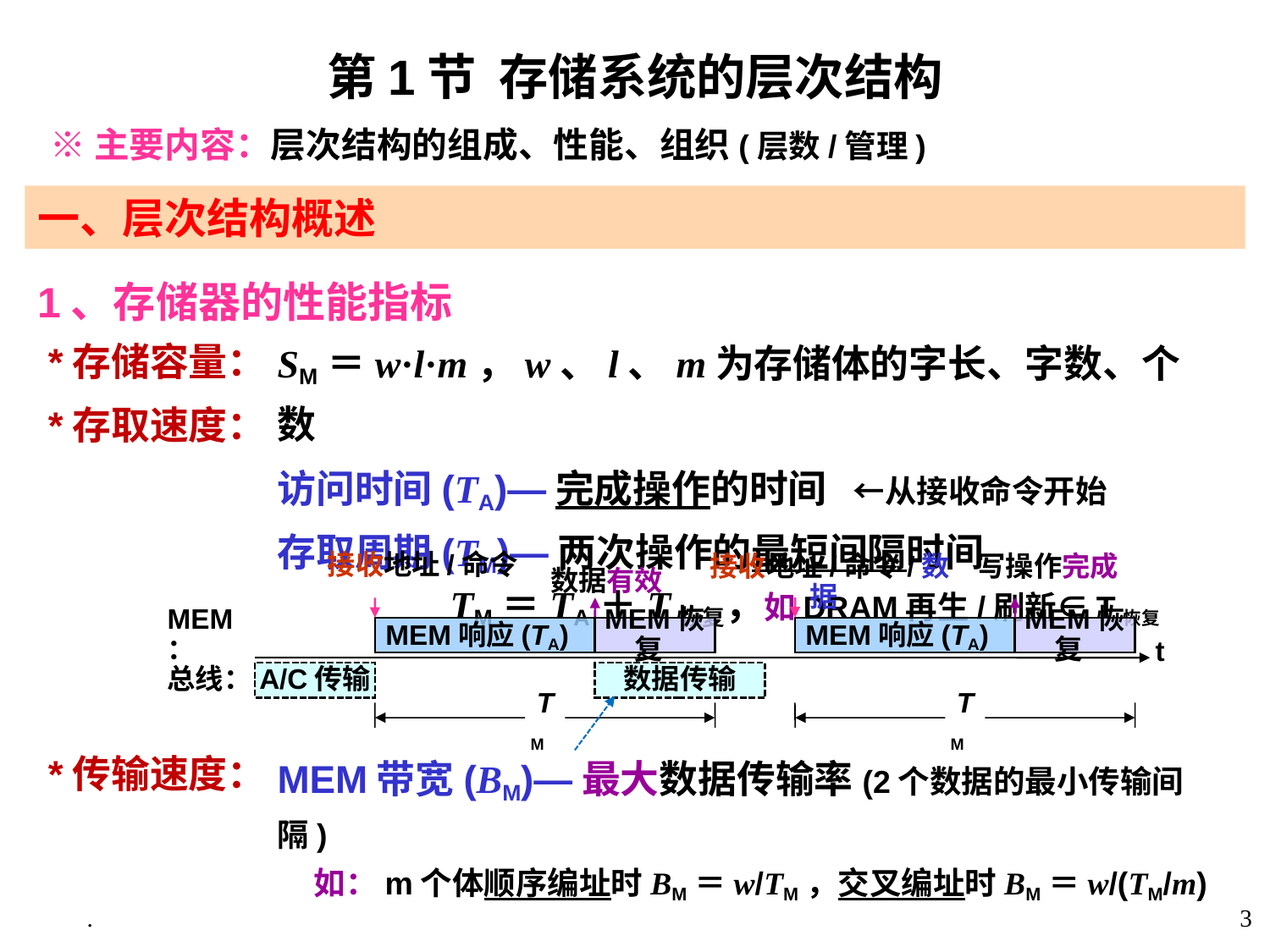

第1节  存储系统的层次结构
 ※主要内容：层次结构的组成、性能、组织(层数/管理)
一、层次结构概述
1、存储器的性能指标
 *存储容量：
 *存取速度：

 *传输速度：
SM＝w·l·m，w、l、m为存储体的字长、字数、个数
访问时间(TA)—完成操作的时间   ←从接收命令开始
存取周期(TM)—两次操作的最短间隔时间
                TM＝TA＋T恢复，如DRAM再生/刷新∈T恢复
接收地址/命令
数据有效
接收地址/命令/数据
写操作完成

MEM：
MEM响应(TA)
MEM恢复
MEM响应(TA)
MEM恢复
t

总线：
A/C传输
数据传输

TM
TM

MEM带宽(BM)—最大数据传输率(2个数据的最小传输间隔)
    如：m个体顺序编址时BM＝w/TM，交叉编址时BM＝w/(TM/m)
.
3